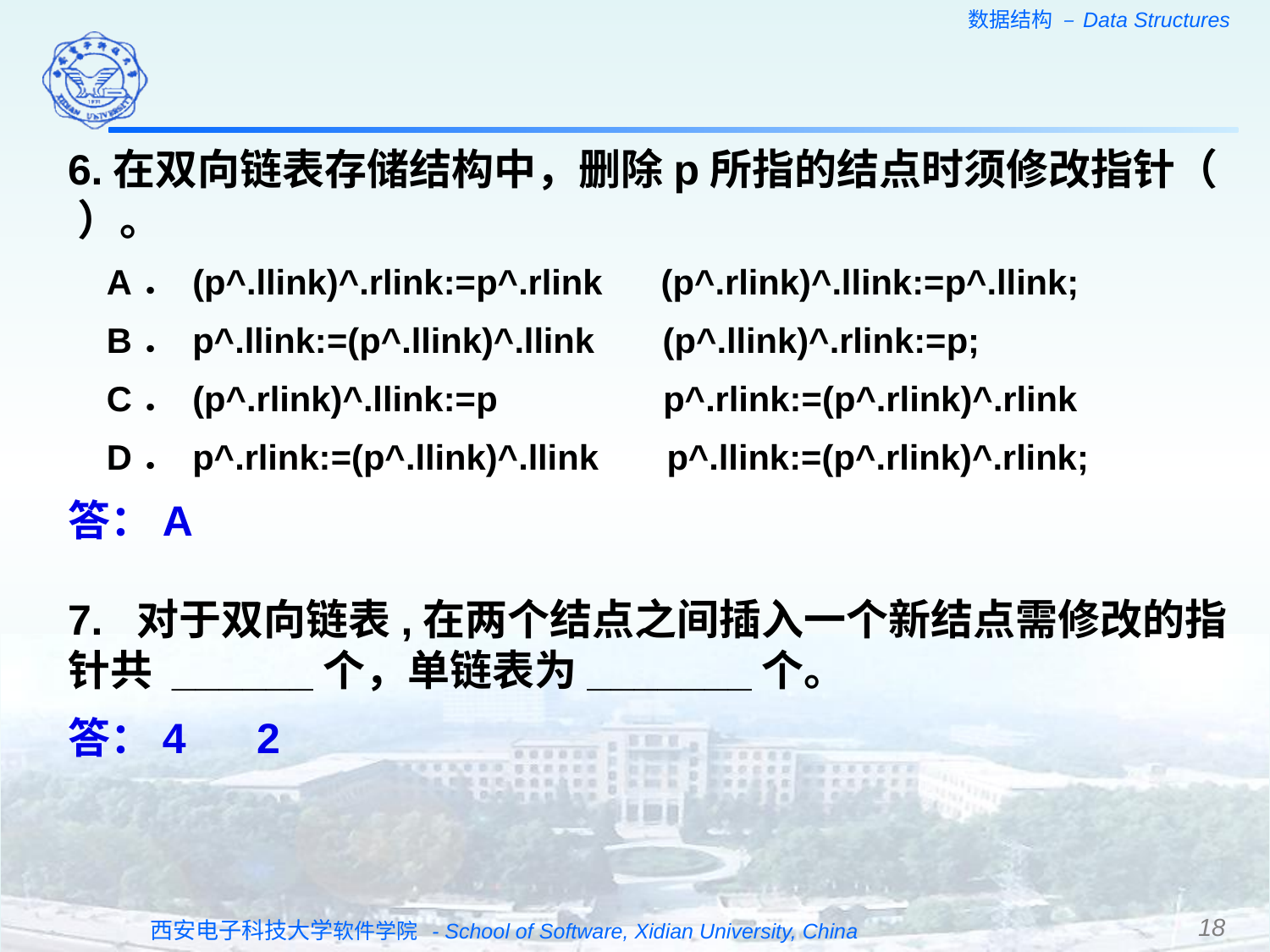

6.在双向链表存储结构中，删除p所指的结点时须修改指针（    ）。
    A． (p^.llink)^.rlink:=p^.rlink      (p^.rlink)^.llink:=p^.llink;
    B． p^.llink:=(p^.llink)^.llink       (p^.llink)^.rlink:=p;
    C． (p^.rlink)^.llink:=p                 p^.rlink:=(p^.rlink)^.rlink
    D． p^.rlink:=(p^.llink)^.llink       p^.llink:=(p^.rlink)^.rlink;
答：A
7.  对于双向链表,在两个结点之间插入一个新结点需修改的指针共 ______个，单链表为_______个。
答：4      2
18